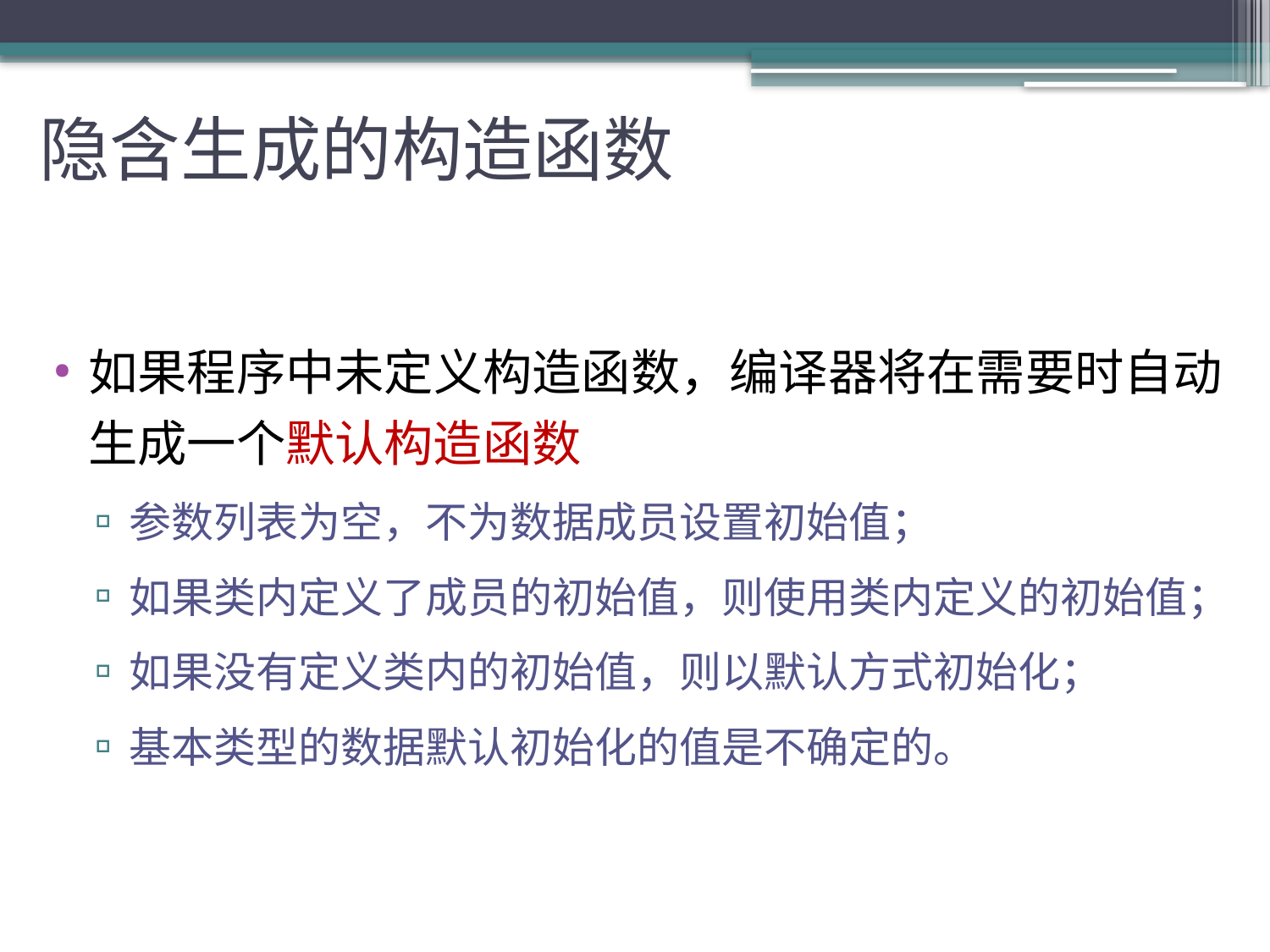

# 隐含生成的构造函数
如果程序中未定义构造函数，编译器将在需要时自动生成一个默认构造函数
参数列表为空，不为数据成员设置初始值；
如果类内定义了成员的初始值，则使用类内定义的初始值；
如果没有定义类内的初始值，则以默认方式初始化；
基本类型的数据默认初始化的值是不确定的。